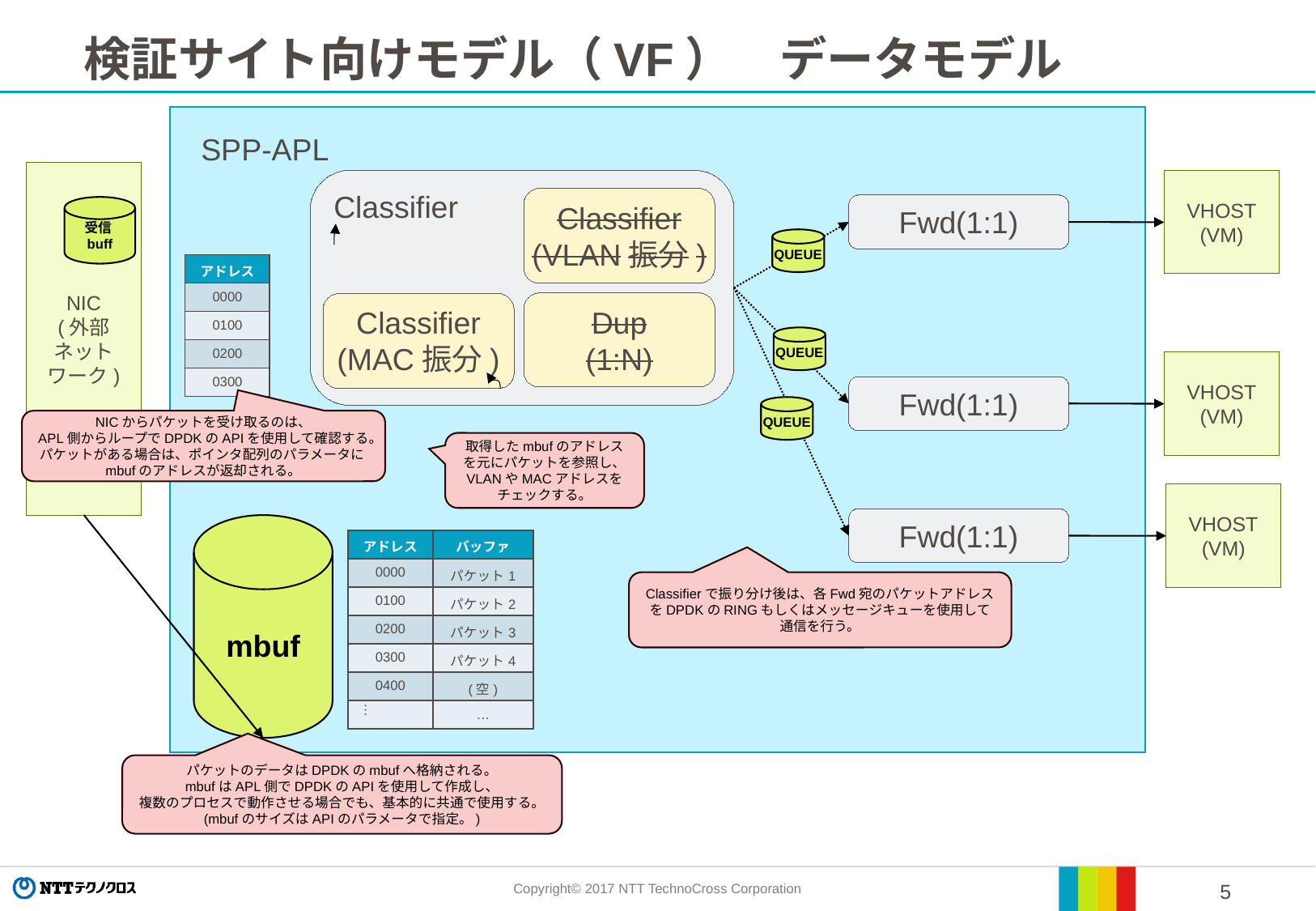

# 検証サイト向けモデル（VF）　データモデル

SPP-APL
NIC
(外部ネットワーク)
Classifier
VHOST
(VM)
Classifier
(VLAN振分)
Fwd(1:1)
受信buff
QUEUE
| アドレス |
| --- |
| 0000 |
| 0100 |
| 0200 |
| 0300 |
Dup
(1:N)
Classifier
(MAC振分)
QUEUE
VHOST
(VM)
Fwd(1:1)
QUEUE
NICからパケットを受け取るのは、
APL側からループでDPDKのAPIを使用して確認する。
パケットがある場合は、ポインタ配列のパラメータにmbufのアドレスが返却される。
取得したmbufのアドレスを元にパケットを参照し、
VLANやMACアドレスをチェックする。
VHOST
(VM)
Fwd(1:1)
mbuf
| アドレス | バッファ |
| --- | --- |
| 0000 | パケット1 |
| 0100 | パケット2 |
| 0200 | パケット3 |
| 0300 | パケット4 |
| 0400 | (空) |
| … | … |
Classifierで振り分け後は、各Fwd宛のパケットアドレスをDPDKのRINGもしくはメッセージキューを使用して通信を行う。
パケットのデータはDPDKのmbufへ格納される。
mbufはAPL側でDPDKのAPIを使用して作成し、
複数のプロセスで動作させる場合でも、基本的に共通で使用する。
(mbufのサイズはAPIのパラメータで指定。)